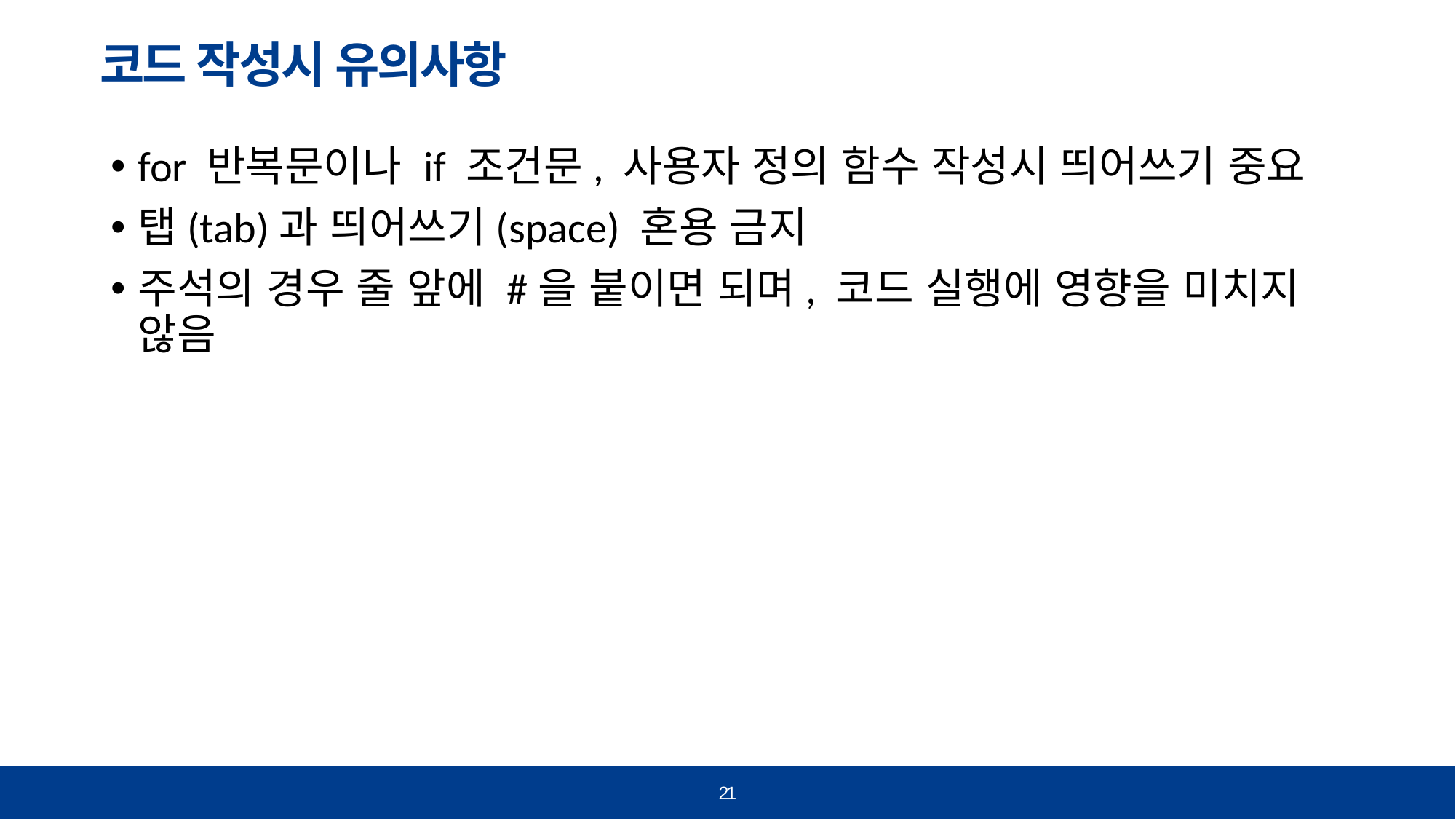

# 코드 작성시 유의사항
for 반복문이나 if 조건문, 사용자 정의 함수 작성시 띄어쓰기 중요
탭(tab)과 띄어쓰기(space) 혼용 금지
주석의 경우 줄 앞에 #을 붙이면 되며, 코드 실행에 영향을 미치지 않음